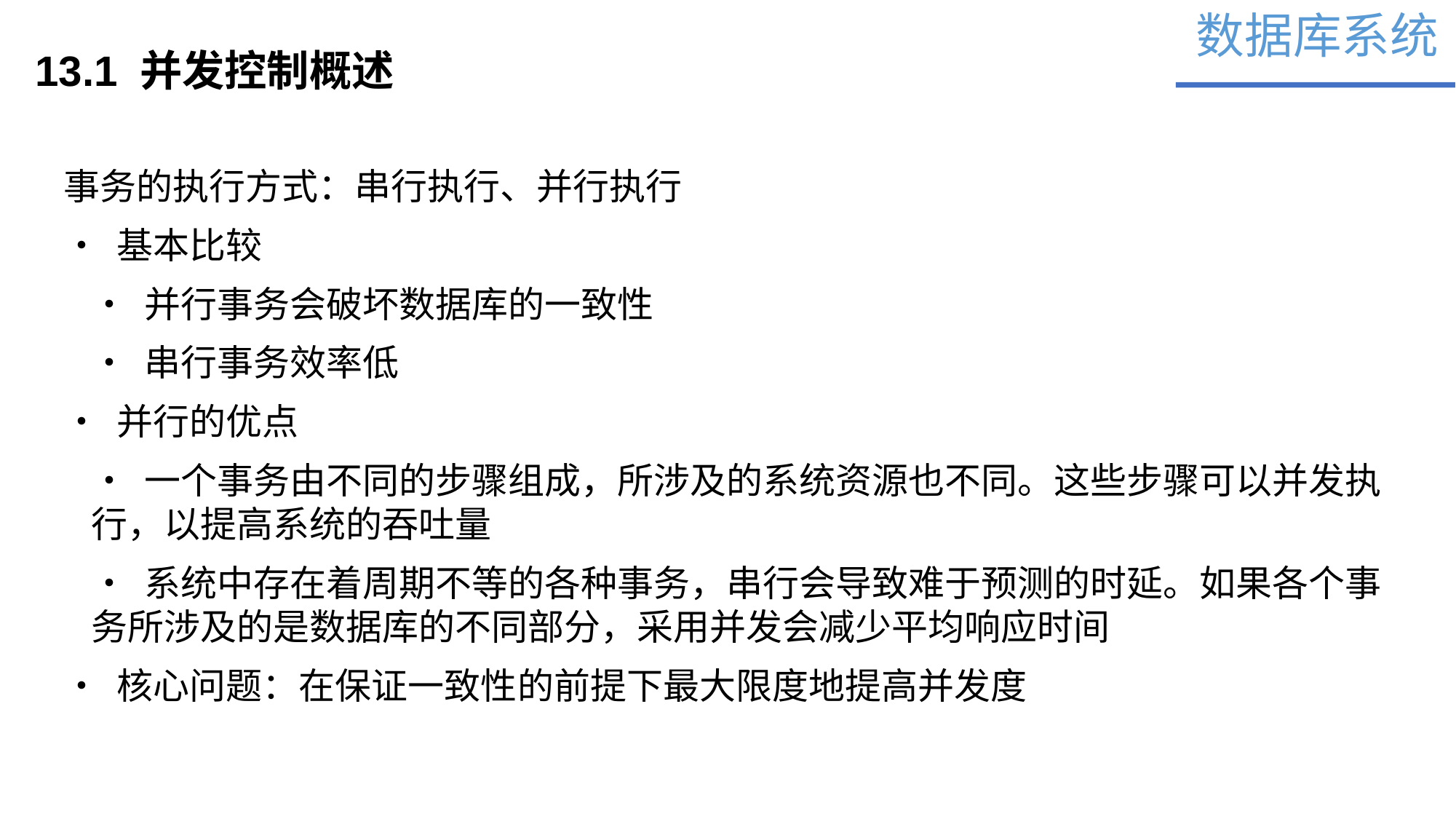

数据库系统
13.1 并发控制概述

事务的执行方式：串行执行、并行执行
• 基本比较
	• 并行事务会破坏数据库的一致性
	• 串行事务效率低
• 并行的优点
	• 一个事务由不同的步骤组成，所涉及的系统资源也不同。这些步骤可以并发执行，以提高系统的吞吐量
	• 系统中存在着周期不等的各种事务，串行会导致难于预测的时延。如果各个事务所涉及的是数据库的不同部分，采用并发会减少平均响应时间
• 核心问题：在保证一致性的前提下最大限度地提高并发度